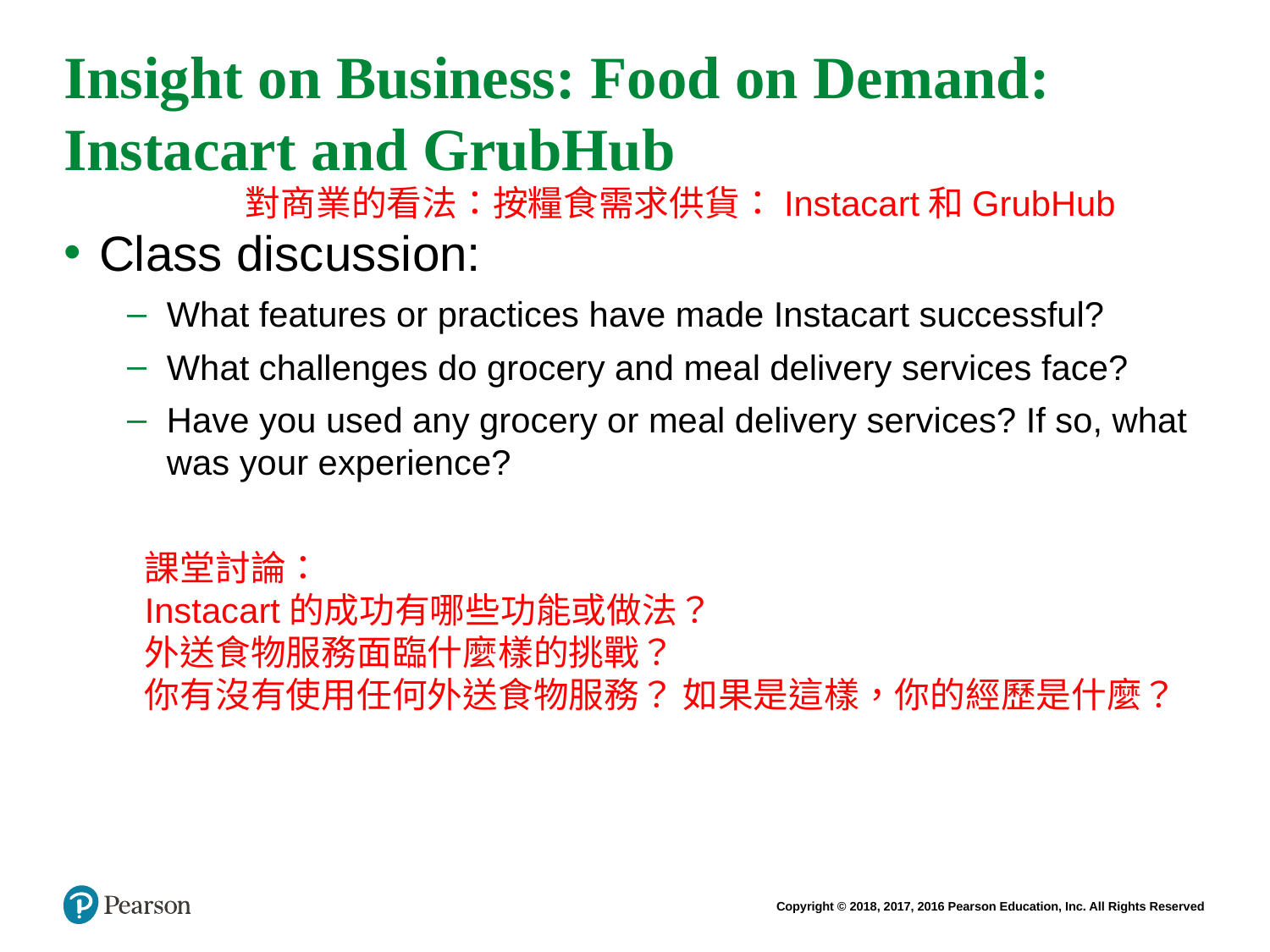

# Insight on Business: Food on Demand: Instacart and GrubHub
對商業的看法：按糧食需求供貨：Instacart和GrubHub
Class discussion:
What features or practices have made Instacart successful?
What challenges do grocery and meal delivery services face?
Have you used any grocery or meal delivery services? If so, what was your experience?

課堂討論：
Instacart的成功有哪些功能或做法？
外送食物服務面臨什麼樣的挑戰？
你有沒有使用任何外送食物服務？ 如果是這樣，你的經歷是什麼？